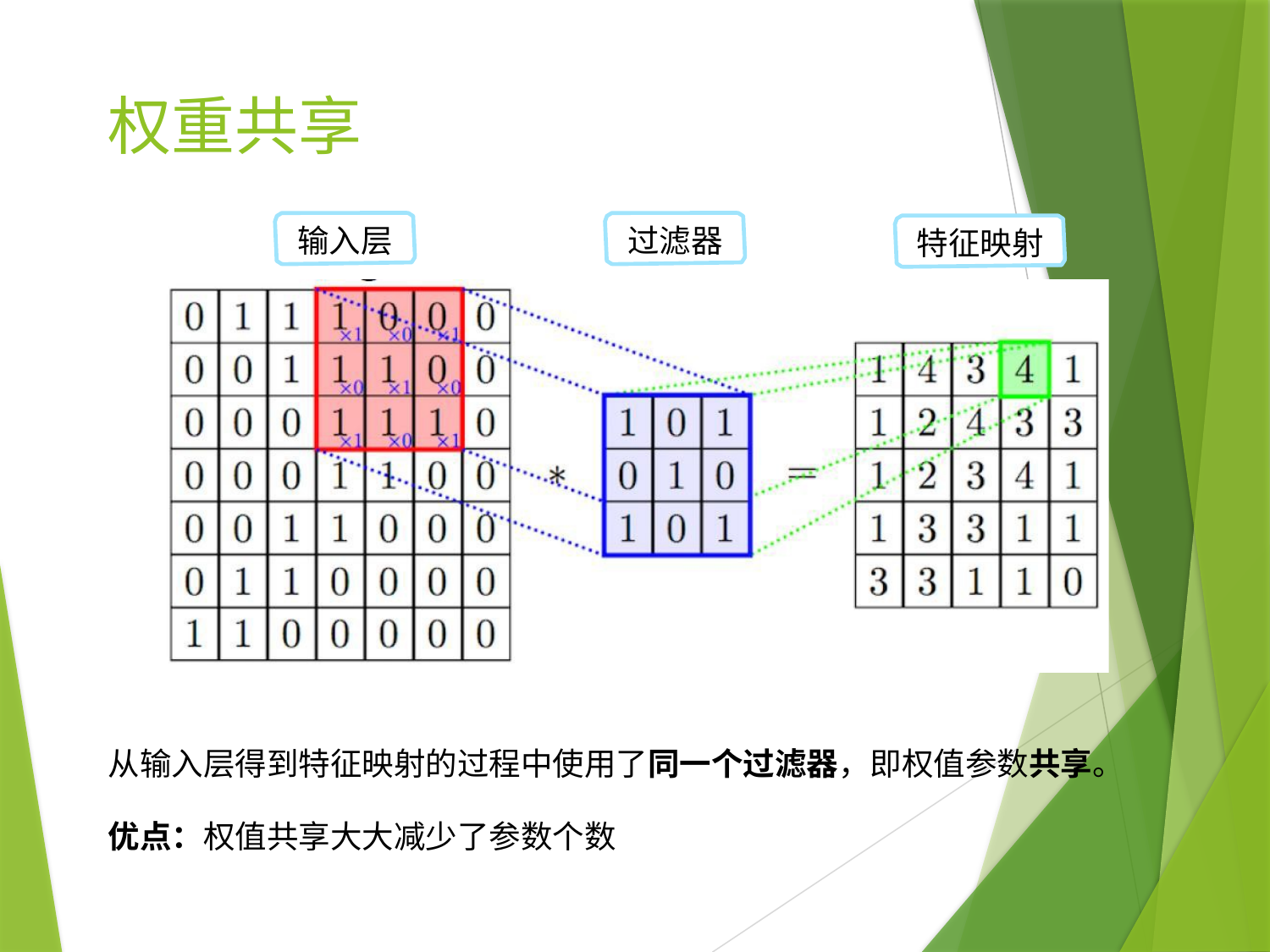

# 权重共享

过滤器
输入层
特征映射

从输入层得到特征映射的过程中使用了同一个过滤器，即权值参数共享。 优点：权值共享大大减少了参数个数